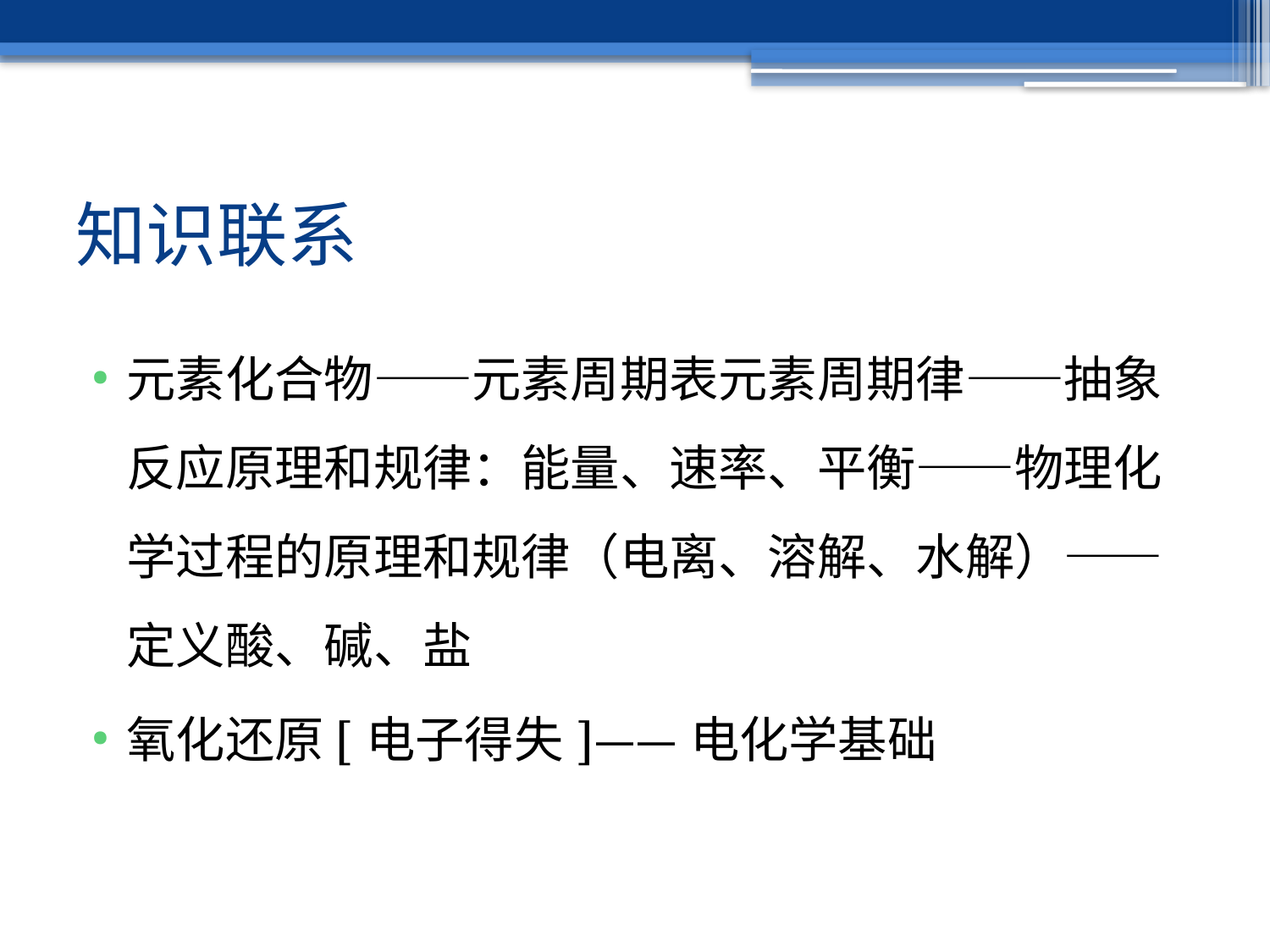

# 知识联系
元素化合物——元素周期表元素周期律——抽象反应原理和规律：能量、速率、平衡——物理化学过程的原理和规律（电离、溶解、水解）——定义酸、碱、盐
氧化还原[电子得失]——电化学基础